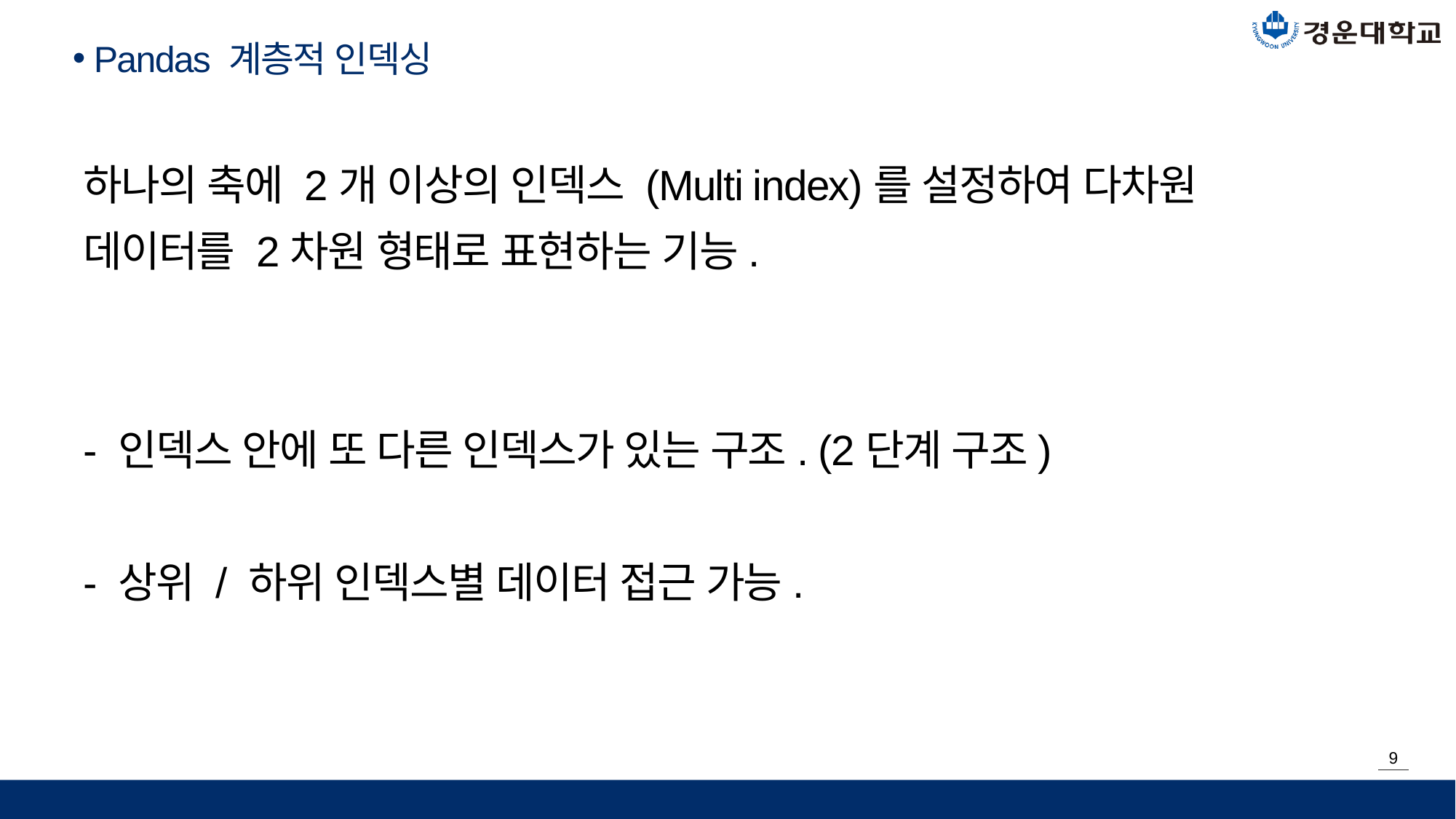

Pandas 계층적 인덱싱

하나의 축에 2개 이상의 인덱스 (Multi index)를 설정하여 다차원
데이터를 2차원 형태로 표현하는 기능.

- 인덱스 안에 또 다른 인덱스가 있는 구조. (2단계 구조)

- 상위 / 하위 인덱스별 데이터 접근 가능.